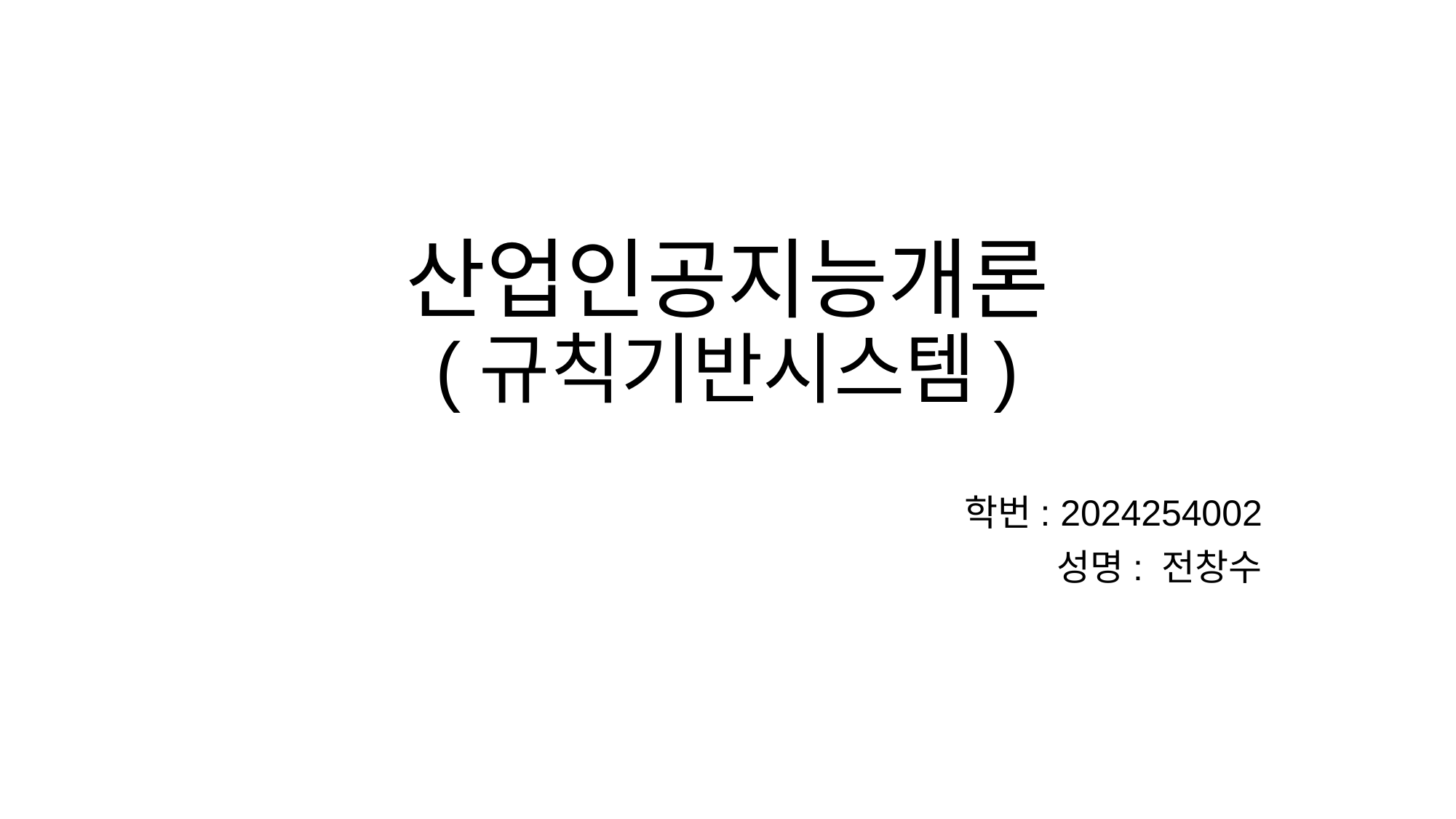

# 산업인공지능개론 (규칙기반시스템)

학번: 2024254002
성명: 전창수